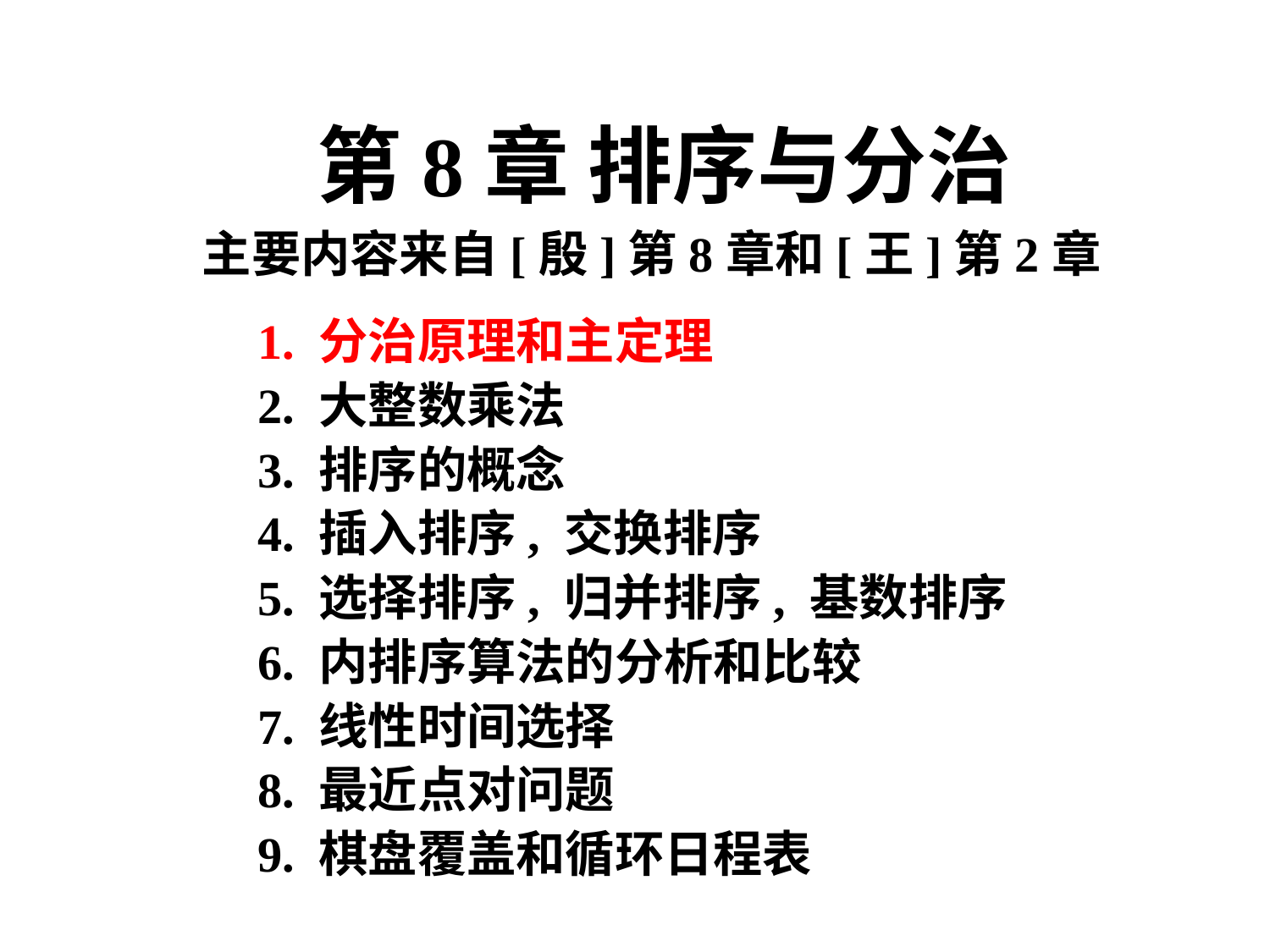

# 第8章 排序与分治
主要内容来自[殷]第8章和[王]第2章
1. 分治原理和主定理
2. 大整数乘法
3. 排序的概念
4. 插入排序, 交换排序
5. 选择排序, 归并排序, 基数排序
6. 内排序算法的分析和比较
7. 线性时间选择
8. 最近点对问题
9. 棋盘覆盖和循环日程表